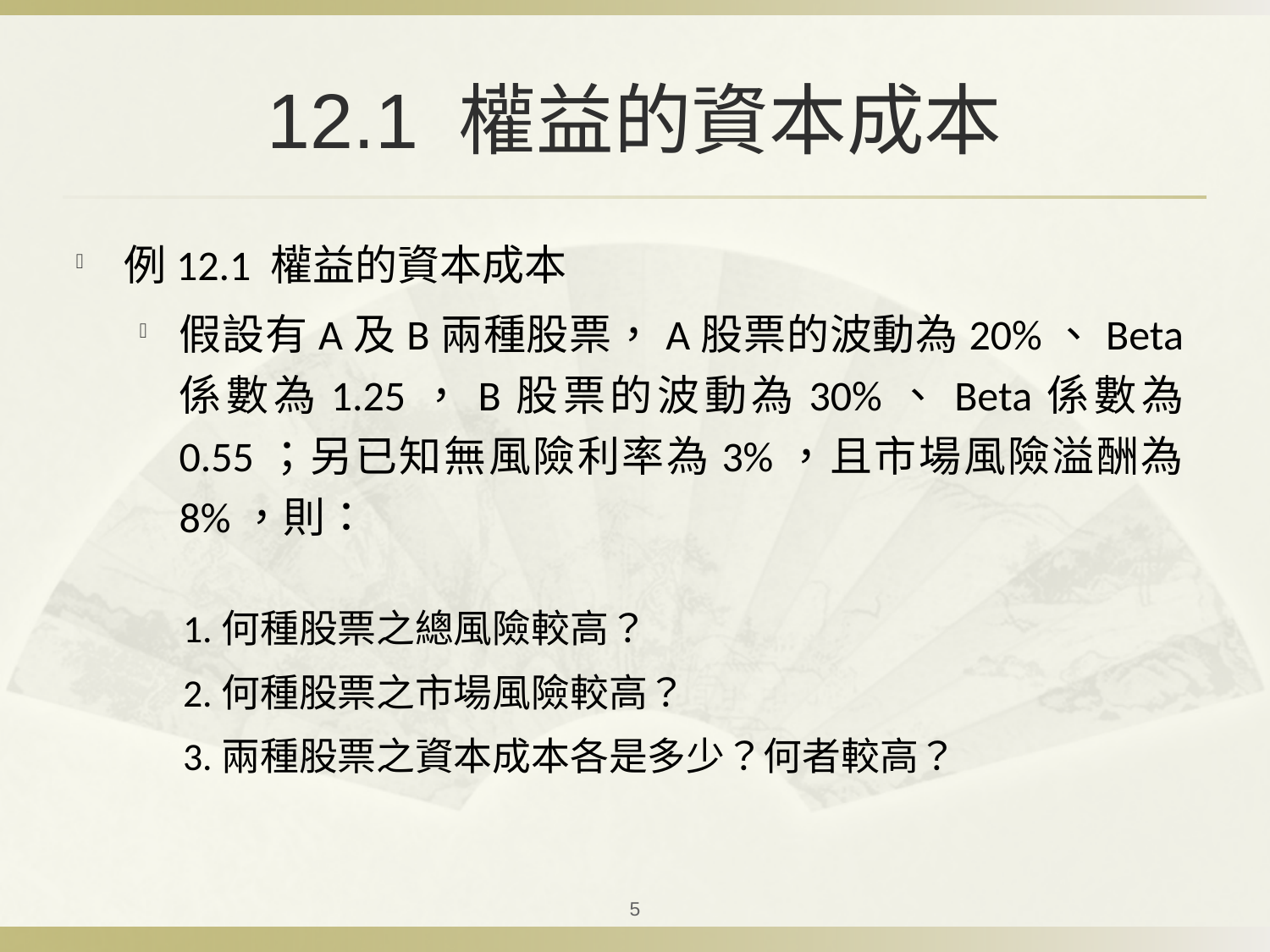

# 12.1 權益的資本成本
例12.1 權益的資本成本
假設有A及B兩種股票，A股票的波動為20%、Beta係數為1.25，B股票的波動為30%、Beta係數為0.55；另已知無風險利率為3%，且市場風險溢酬為8%，則：

     1.何種股票之總風險較高？
     2.何種股票之市場風險較高？
     3.兩種股票之資本成本各是多少？何者較高？

5